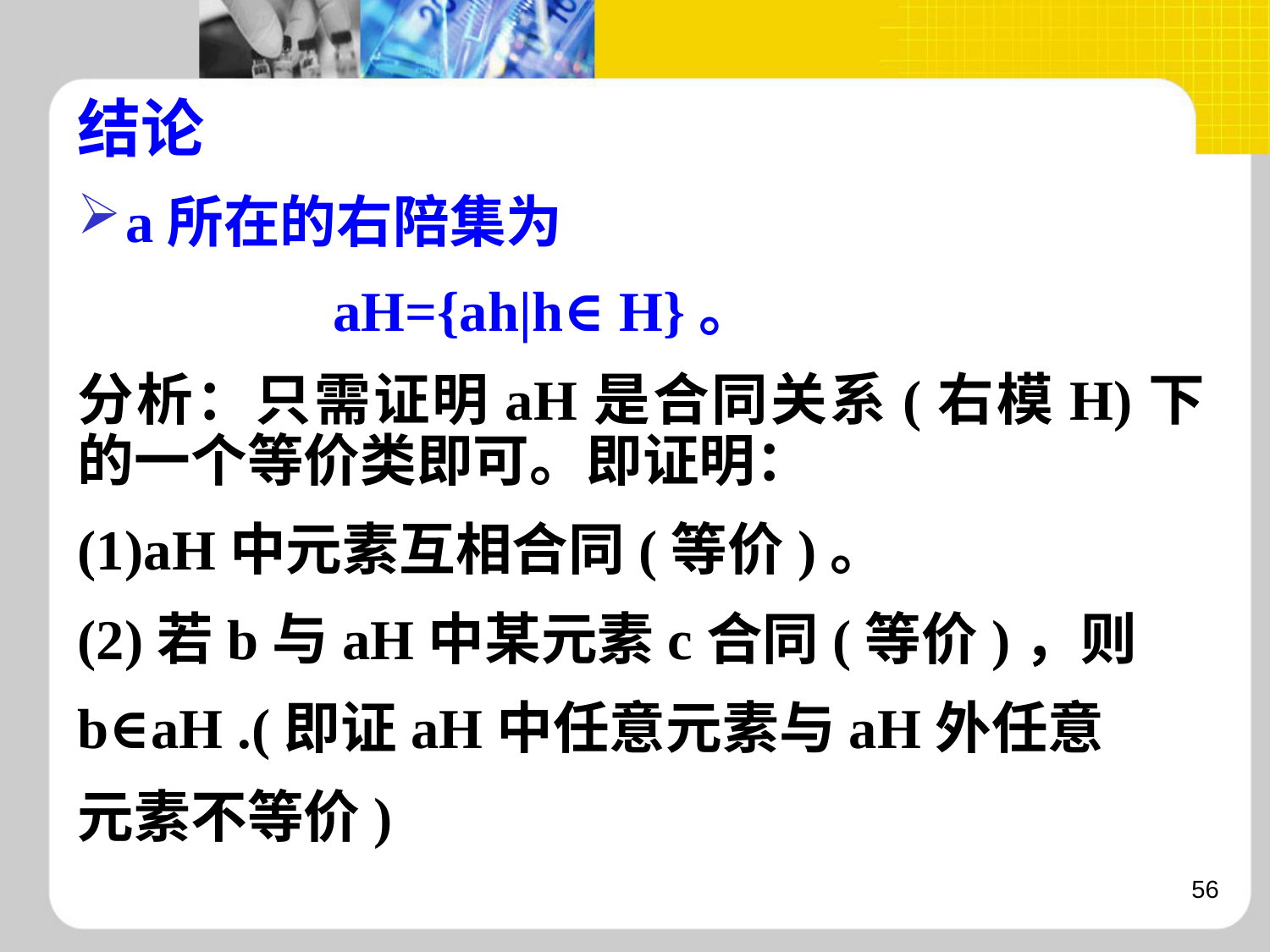

# 结论
a所在的右陪集为
                  aH={ah|h∈ H}。
分析：只需证明aH是合同关系(右模H)下的一个等价类即可。即证明：
(1)aH中元素互相合同(等价)。
(2)若b与aH中某元素c合同(等价)，则
b∈aH .(即证aH中任意元素与aH外任意
元素不等价)

56